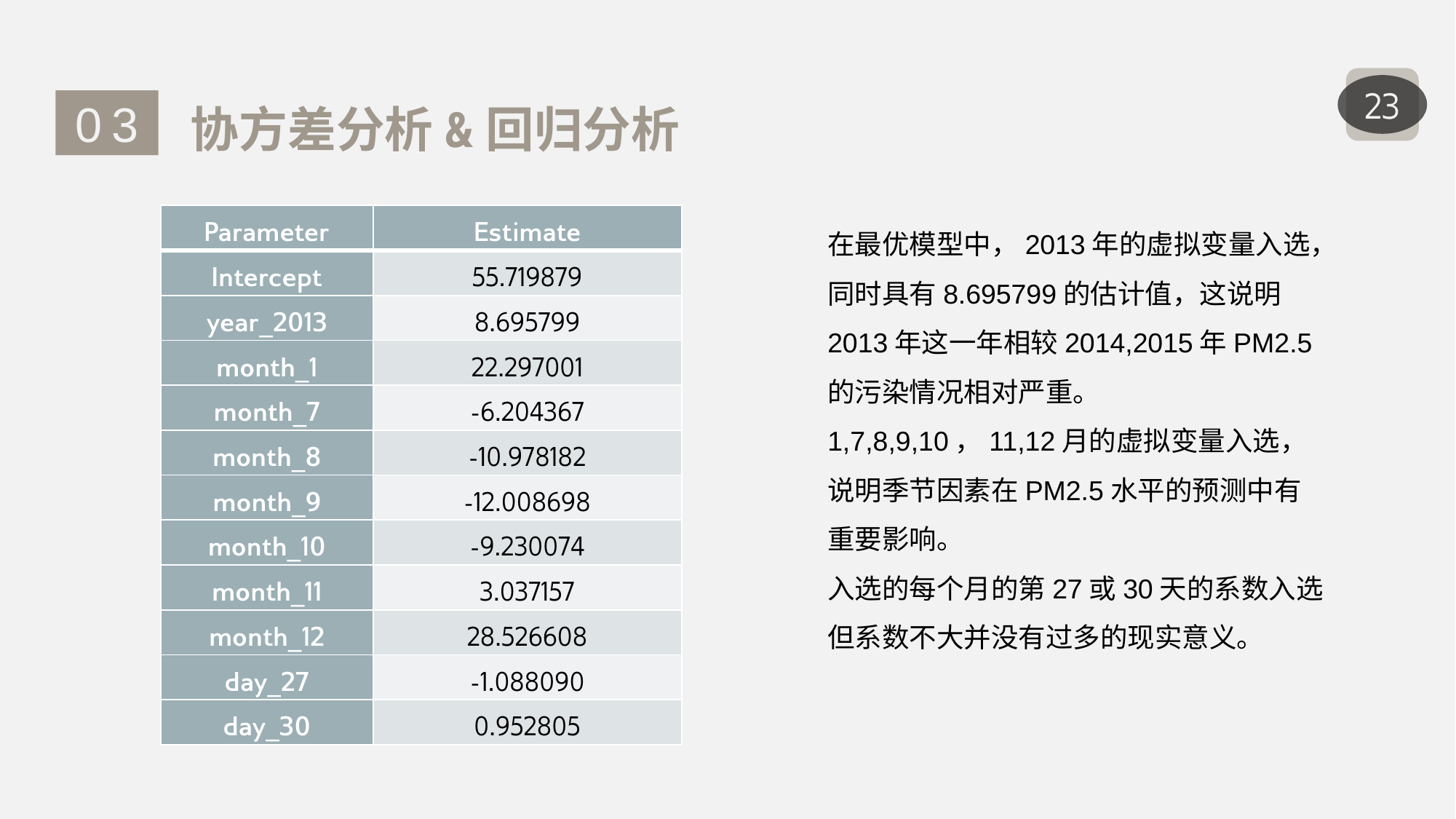

23
| Parameter | Estimate |
| --- | --- |
| Intercept | 55.719879 |
| year\_2013 | 8.695799 |
| month\_1 | 22.297001 |
| month\_7 | -6.204367 |
| month\_8 | -10.978182 |
| month\_9 | -12.008698 |
| month\_10 | -9.230074 |
| month\_11 | 3.037157 |
| month\_12 | 28.526608 |
| day\_27 | -1.088090 |
| day\_30 | 0.952805 |
在最优模型中，2013年的虚拟变量入选，同时具有8.695799的估计值，这说明2013年这一年相较2014,2015年PM2.5的污染情况相对严重。
1,7,8,9,10，11,12月的虚拟变量入选，说明季节因素在PM2.5水平的预测中有重要影响。
入选的每个月的第27或30天的系数入选但系数不大并没有过多的现实意义。